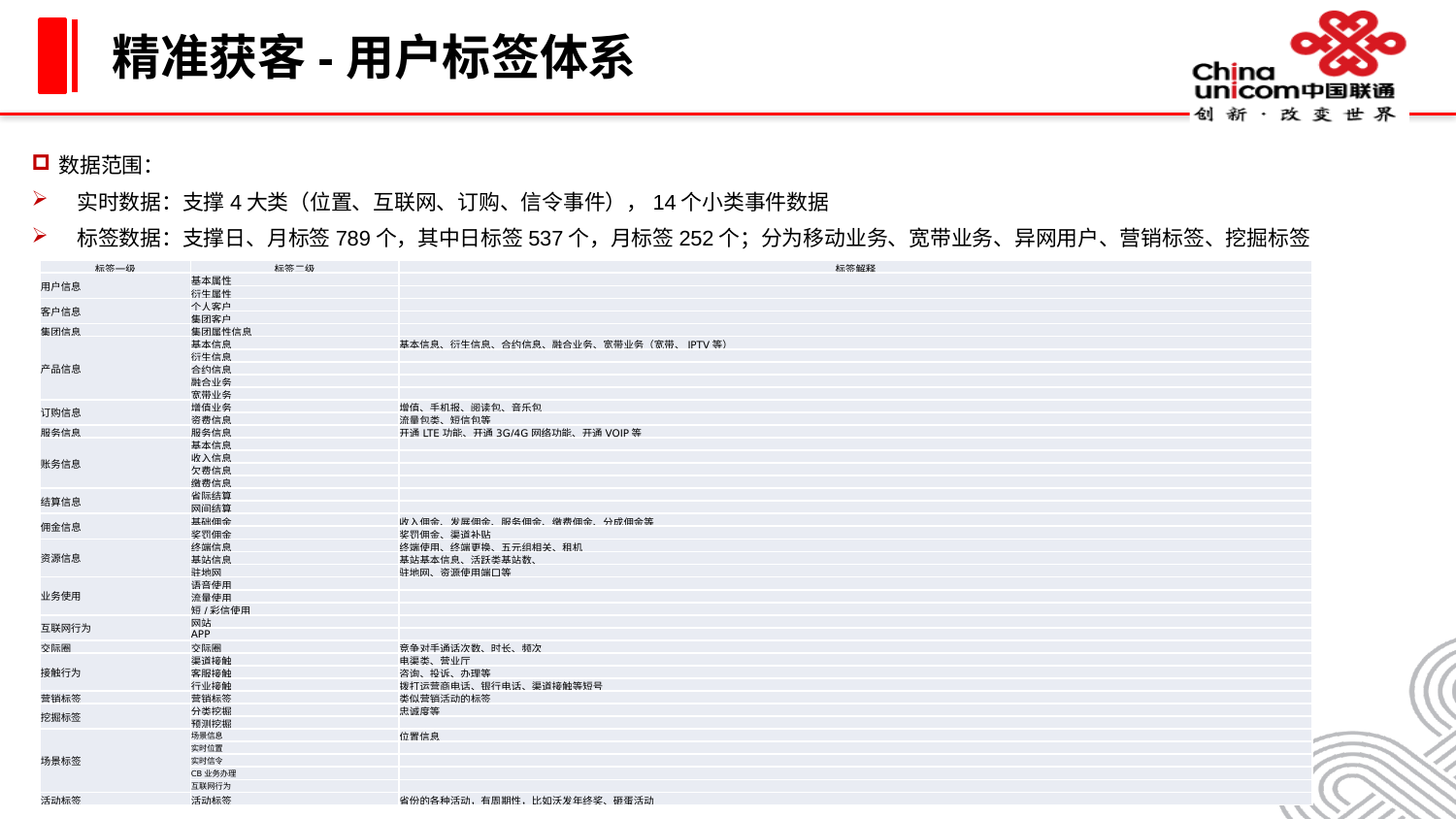

# 精准获客-用户标签体系
数据范围：
实时数据：支撑4大类（位置、互联网、订购、信令事件），14个小类事件数据
标签数据：支撑日、月标签789个，其中日标签537个，月标签252个；分为移动业务、宽带业务、异网用户、营销标签、挖掘标签
| 标签一级 | 标签二级 | 标签解释 |
| --- | --- | --- |
| 用户信息 | 基本属性 |  |
|  | 衍生属性 |  |
| 客户信息 | 个人客户 |  |
|  | 集团客户 |  |
| 集团信息 | 集团属性信息 |  |
| 产品信息 | 基本信息 | 基本信息、衍生信息、合约信息、融合业务、宽带业务（宽带、IPTV等） |
|  | 衍生信息 |  |
|  | 合约信息 |  |
|  | 融合业务 |  |
|  | 宽带业务 |  |
| 订购信息 | 增值业务 | 增值、手机报、阅读包、音乐包 |
|  | 资费信息 | 流量包类、短信包等 |
| 服务信息 | 服务信息 | 开通LTE功能、开通3G/4G网络功能、开通VOIP等 |
| 账务信息 | 基本信息 |  |
|  | 收入信息 |  |
|  | 欠费信息 |  |
|  | 缴费信息 |  |
| 结算信息 | 省际结算 |  |
|  | 网间结算 |  |
| 佣金信息 | 基础佣金 | 收入佣金、发展佣金、服务佣金、缴费佣金、分成佣金等 |
|  | 奖罚佣金 | 奖罚佣金、渠道补贴 |
| 资源信息 | 终端信息 | 终端使用、终端更换、五元组相关、租机 |
|  | 基站信息 | 基站基本信息、活跃类基站数、 |
|  | 驻地网 | 驻地网、资源使用端口等 |
| 业务使用 | 语音使用 |  |
|  | 流量使用 |  |
|  | 短/彩信使用 |  |
| 互联网行为 | 网站 |  |
|  | APP |  |
| 交际圈 | 交际圈 | 竞争对手通话次数、时长、频次 |
| 接触行为 | 渠道接触 | 电渠类、营业厅 |
|  | 客服接触 | 咨询、投诉、办理等 |
|  | 行业接触 | 拨打运营商电话、银行电话、渠道接触等短号 |
| 营销标签 | 营销标签 | 类似营销活动的标签 |
| 挖掘标签 | 分类挖掘 | 忠诚度等 |
|  | 预测挖掘 |  |
| 场景标签 | 场景信息 | 位置信息 |
|  | 实时位置 |  |
|  | 实时信令 |  |
|  | CB业务办理 |  |
|  | 互联网行为 |  |
| 活动标签 | 活动标签 | 省份的各种活动，有周期性，比如沃发年终奖、砸蛋活动 |